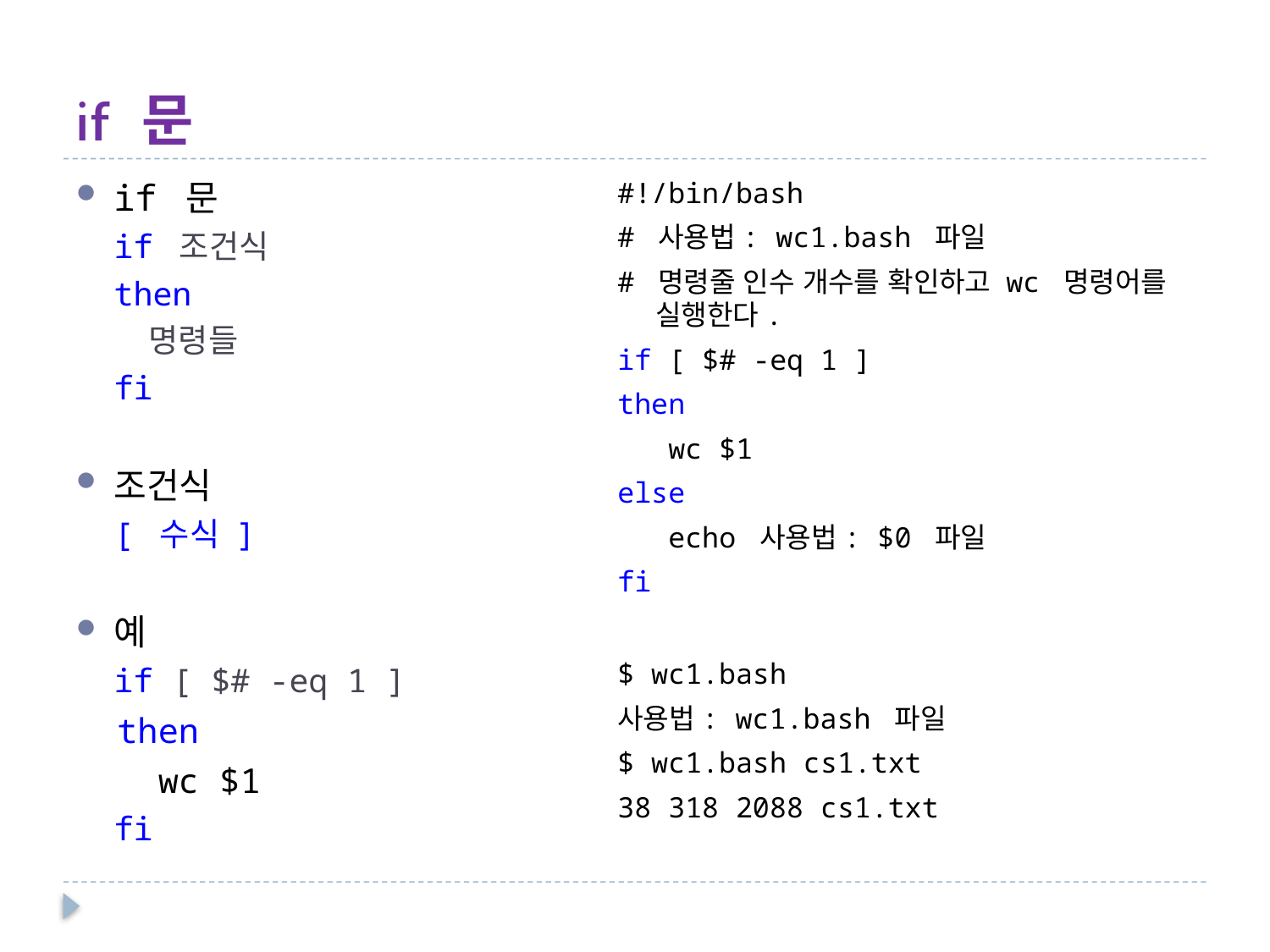

# if 문
#!/bin/bash
# 사용법: wc1.bash 파일
# 명령줄 인수 개수를 확인하고 wc 명령어를 실행한다.
if [ $# -eq 1 ]
then
   wc $1
else
   echo 사용법: $0 파일
fi

$ wc1.bash
사용법: wc1.bash 파일
$ wc1.bash cs1.txt
38 318 2088 cs1.txt

if 문
if 조건식
then
   명령들
fi

조건식
[ 수식 ]

예
if [ $# -eq 1 ]
  then
    wc $1
fi